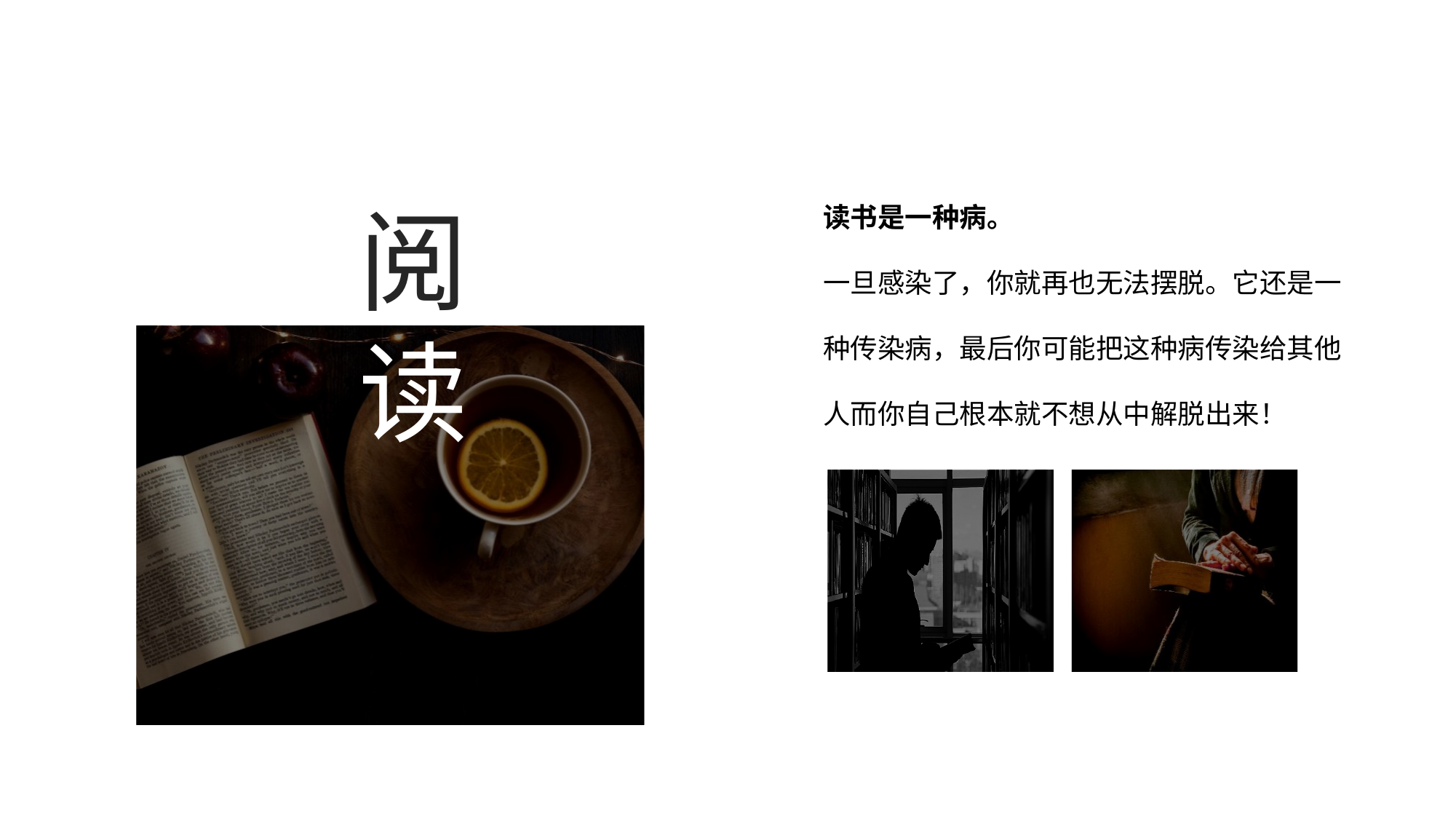

https://www.ypppt.com/
读书是一种病。
一旦感染了，你就再也无法摆脱。它还是一种传染病，最后你可能把这种病传染给其他人而你自己根本就不想从中解脱出来！
阅读